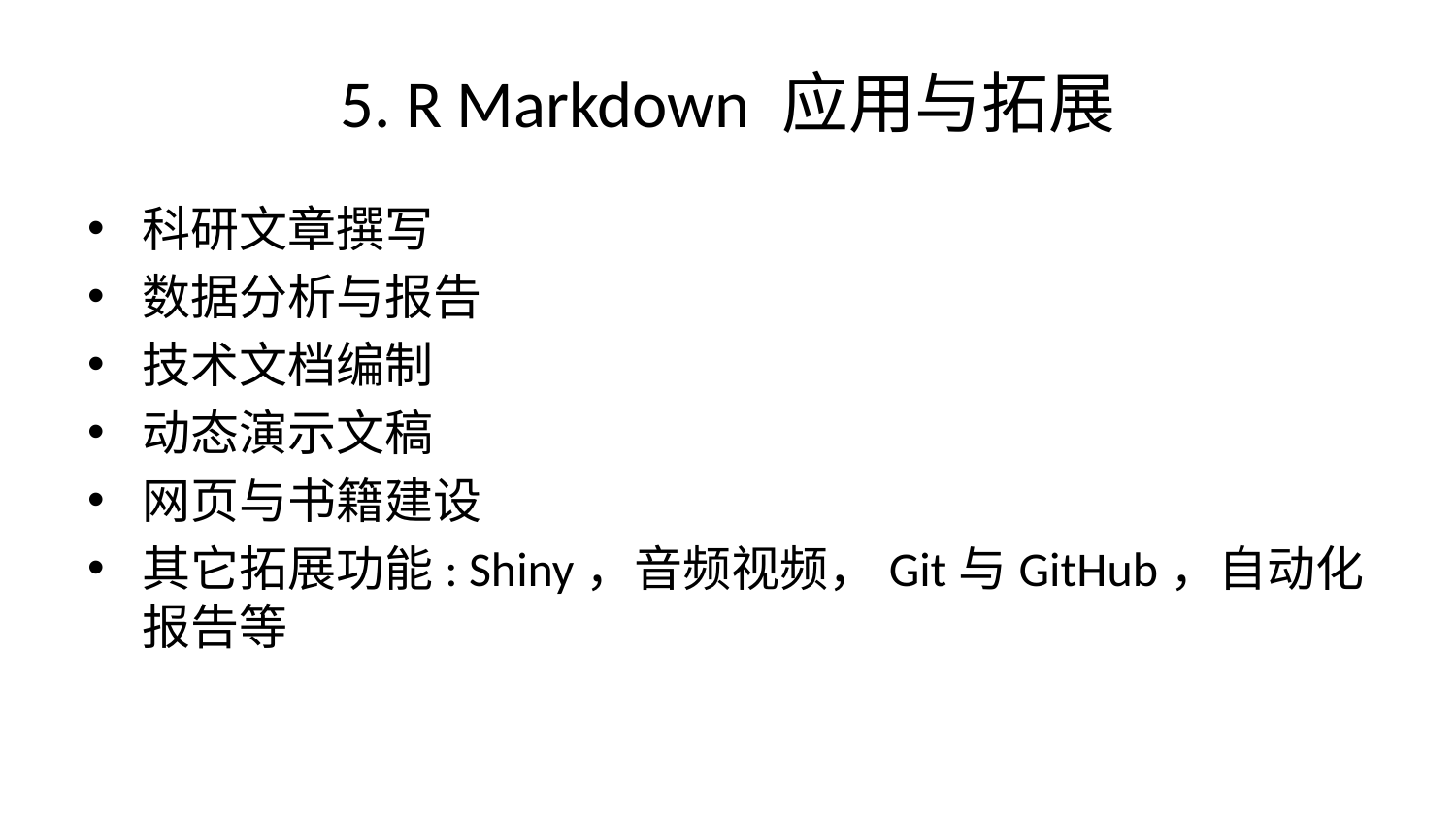

# 5. R Markdown 应用与拓展
科研文章撰写
数据分析与报告
技术文档编制
动态演示文稿
网页与书籍建设
其它拓展功能: Shiny，音频视频，Git与GitHub，自动化报告等